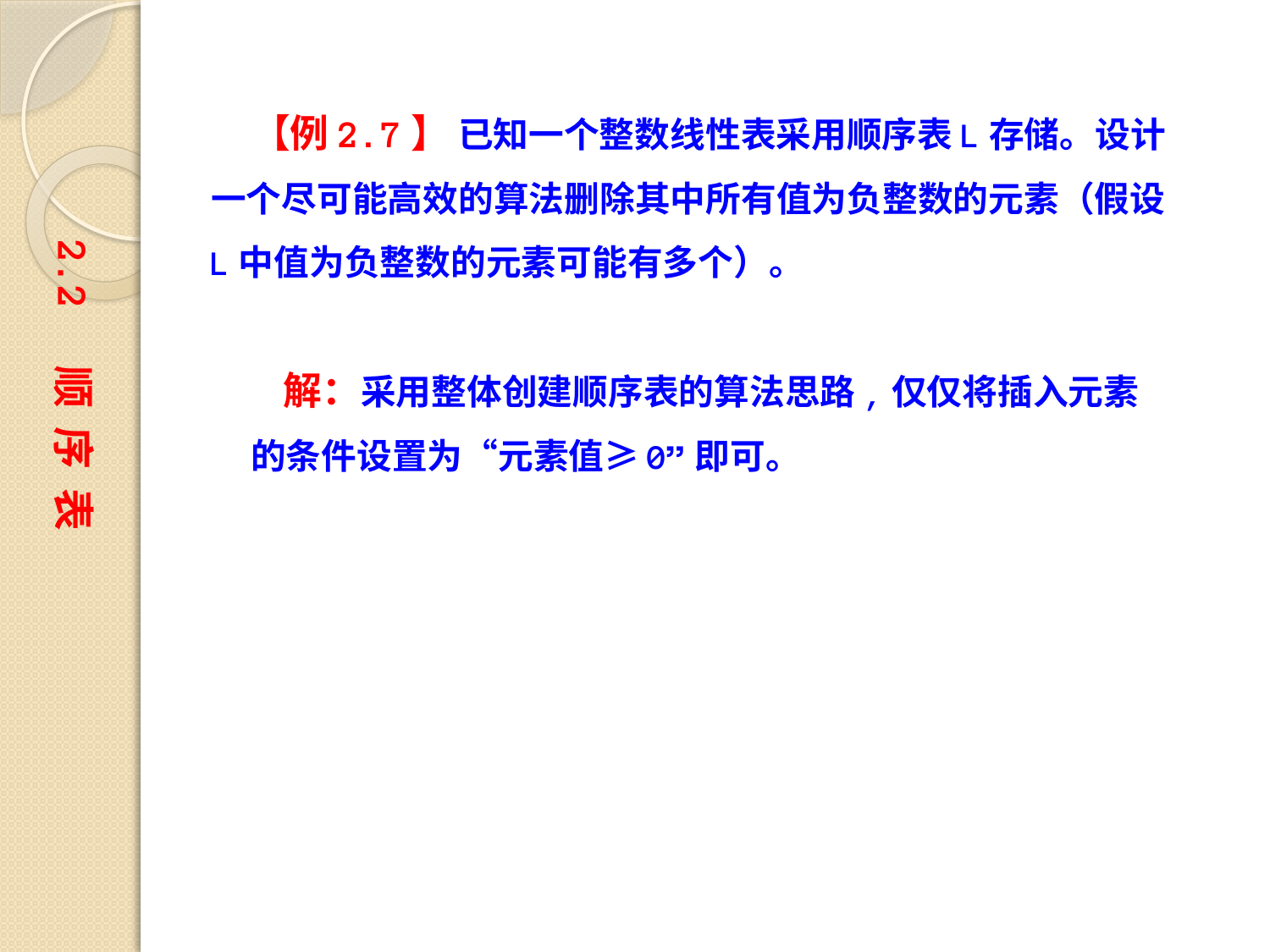

【例2.7】 已知一个整数线性表采用顺序表L存储。设计一个尽可能高效的算法删除其中所有值为负整数的元素（假设L中值为负整数的元素可能有多个）。
2.2  顺  序  表
   解：采用整体创建顺序表的算法思路,仅仅将插入元素的条件设置为“元素值≥0”即可。